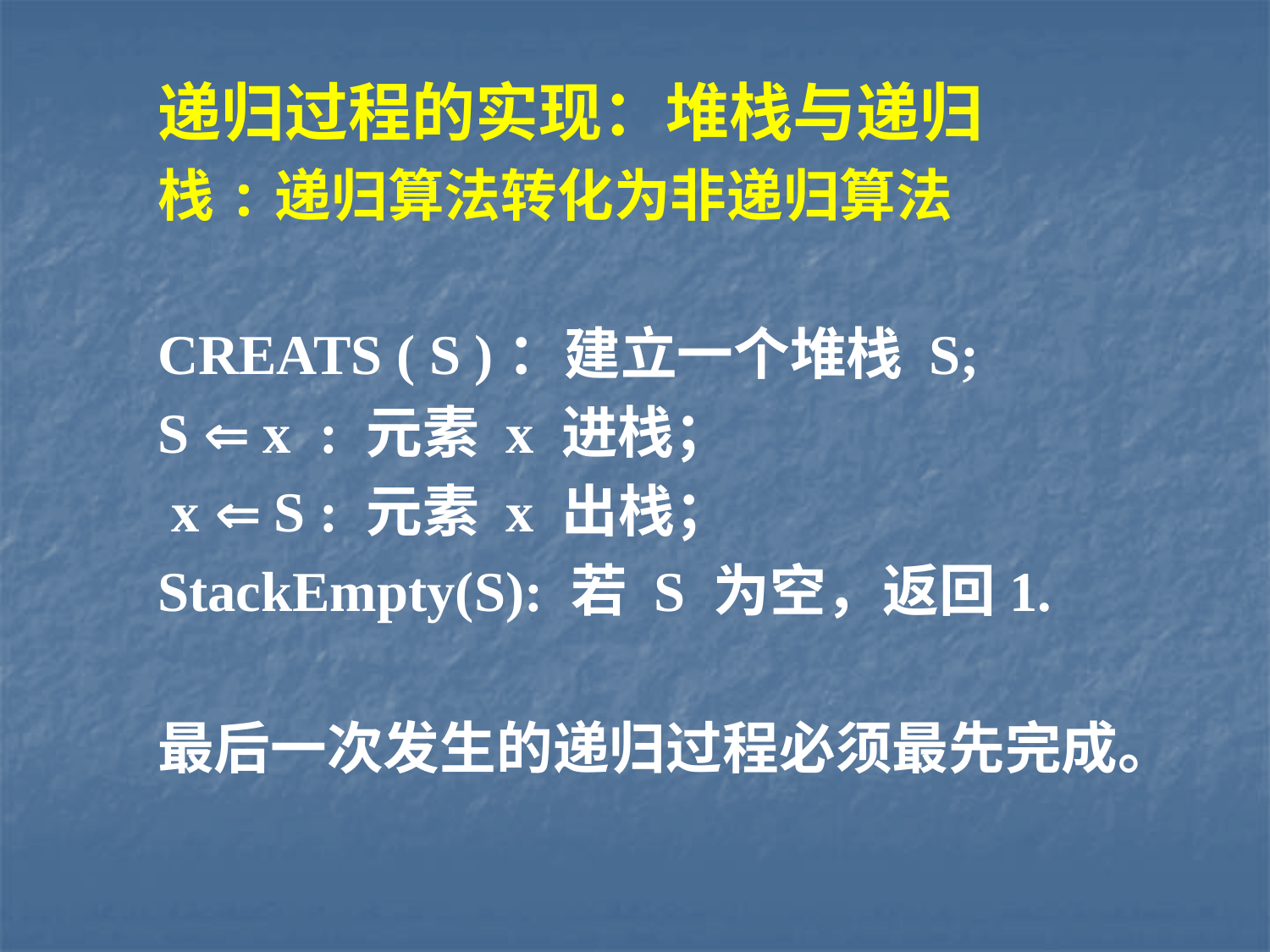

递归过程的实现：堆栈与递归
栈:递归算法转化为非递归算法

CREATS ( S )：建立一个堆栈 S;
S ⇐ x  : 元素 x 进栈；
 x ⇐ S : 元素 x 出栈；
StackEmpty(S): 若 S 为空，返回1.

最后一次发生的递归过程必须最先完成。